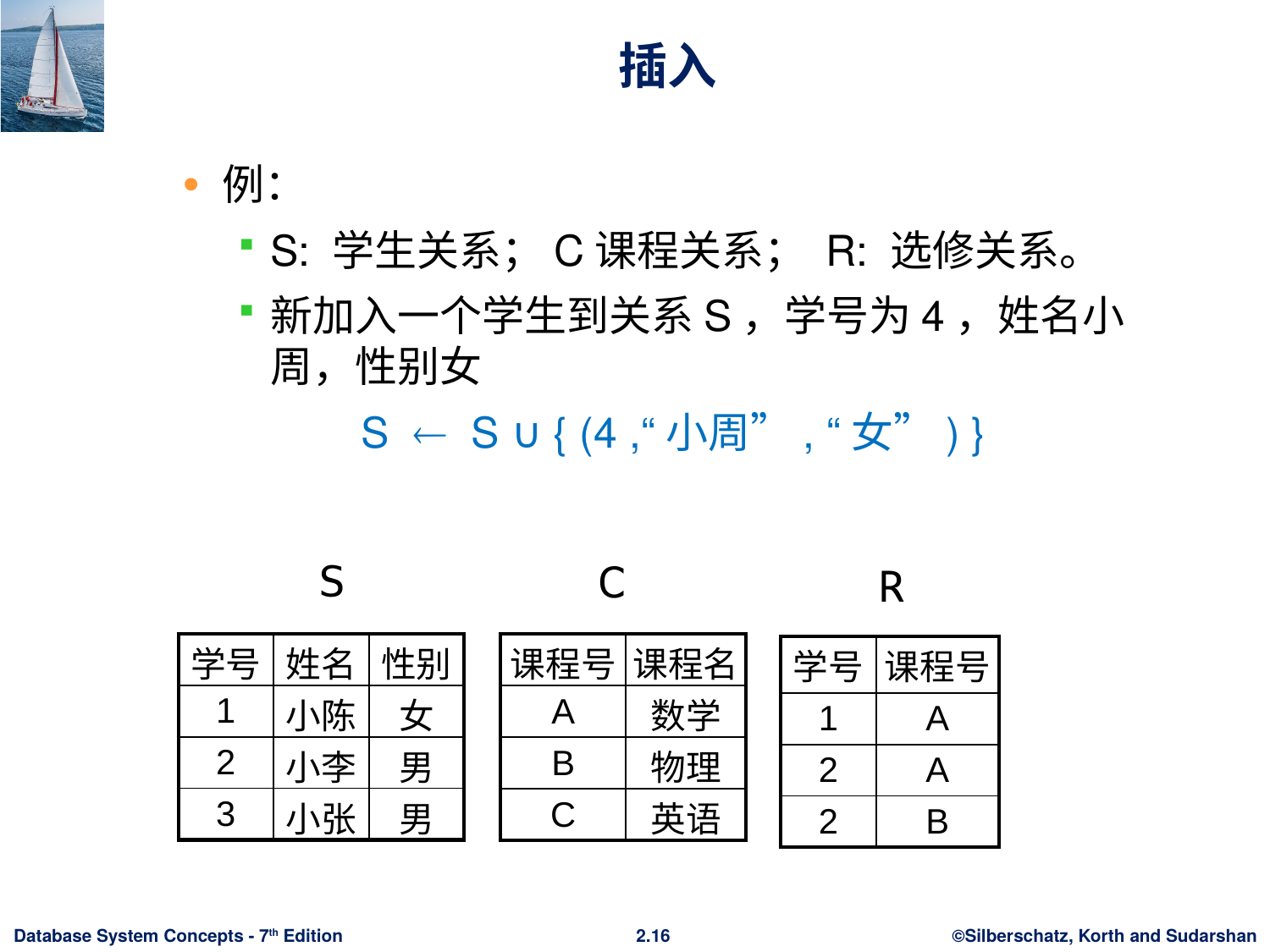

# 插入
例：
S: 学生关系；C课程关系； R: 选修关系。
新加入一个学生到关系S，学号为4，姓名小周，性别女
S  ←  S ∪ { (4 ,“小周”, “女”) }

S
C
R
| 学号 | 姓名 | 性别 |
| --- | --- | --- |
| 1 | 小陈 | 女 |
| 2 | 小李 | 男 |
| 3 | 小张 | 男 |
| 课程号 | 课程名 |
| --- | --- |
| A | 数学 |
| B | 物理 |
| C | 英语 |
| 学号 | 课程号 |
| --- | --- |
| 1 | A |
| 2 | A |
| 2 | B |